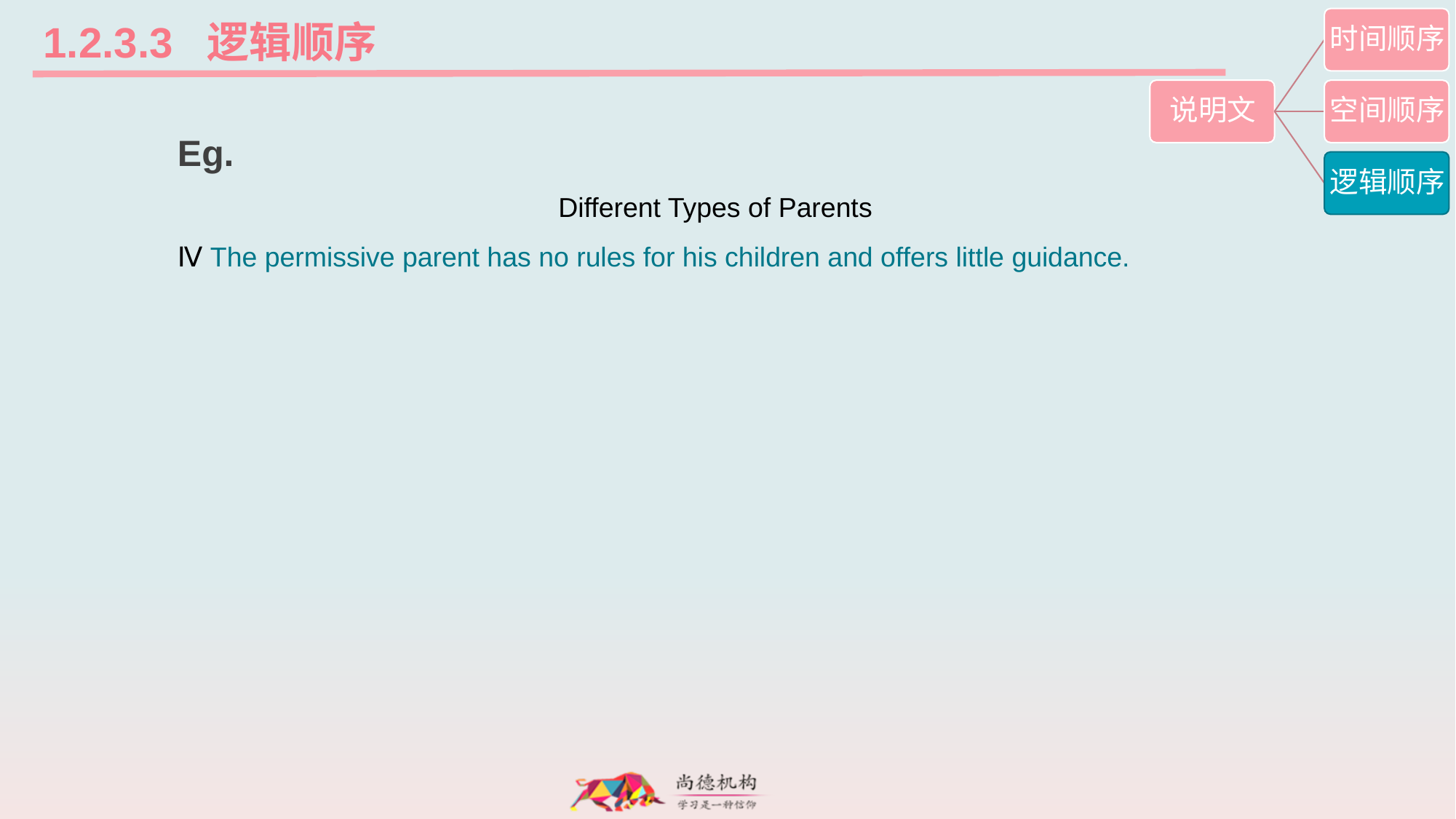

说明文

时间顺序

空间顺序

逻辑顺序
1.2.3.3  逻辑顺序
Eg.
Different Types of Parents
Ⅳ The permissive parent has no rules for his children and offers little guidance.